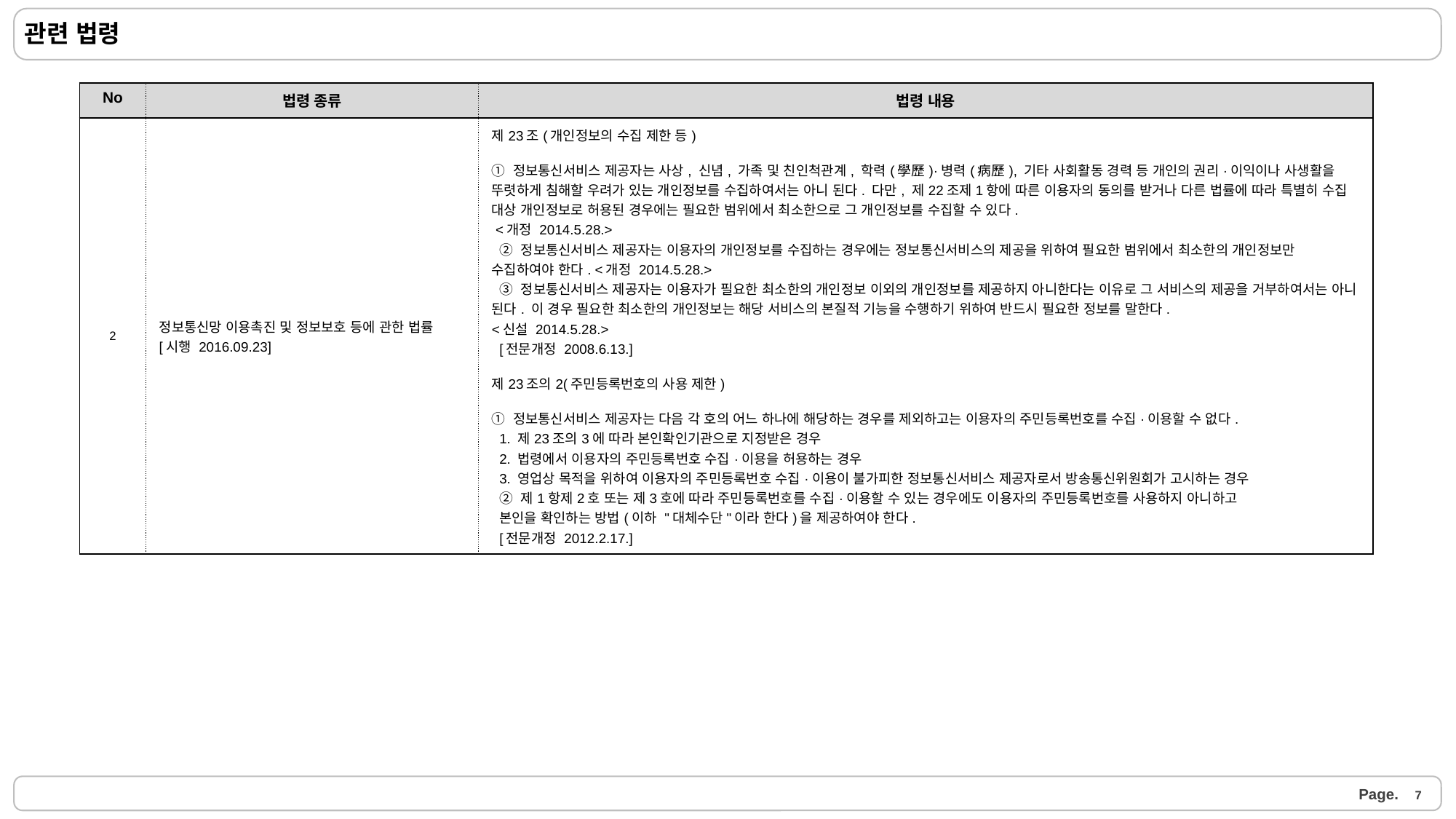

관련 법령
| No | 법령 종류 | 법령 내용 |
| --- | --- | --- |
| 2 | 정보통신망 이용촉진 및 정보보호 등에 관한 법률 [시행 2016.09.23] | 제23조(개인정보의 수집 제한 등) ① 정보통신서비스 제공자는 사상, 신념, 가족 및 친인척관계, 학력(學歷)·병력(病歷), 기타 사회활동 경력 등 개인의 권리·이익이나 사생활을 뚜렷하게 침해할 우려가 있는 개인정보를 수집하여서는 아니 된다. 다만, 제22조제1항에 따른 이용자의 동의를 받거나 다른 법률에 따라 특별히 수집 대상 개인정보로 허용된 경우에는 필요한 범위에서 최소한으로 그 개인정보를 수집할 수 있다. <개정 2014.5.28.> ② 정보통신서비스 제공자는 이용자의 개인정보를 수집하는 경우에는 정보통신서비스의 제공을 위하여 필요한 범위에서 최소한의 개인정보만 수집하여야 한다. <개정 2014.5.28.> ③ 정보통신서비스 제공자는 이용자가 필요한 최소한의 개인정보 이외의 개인정보를 제공하지 아니한다는 이유로 그 서비스의 제공을 거부하여서는 아니 된다. 이 경우 필요한 최소한의 개인정보는 해당 서비스의 본질적 기능을 수행하기 위하여 반드시 필요한 정보를 말한다. <신설 2014.5.28.> [전문개정 2008.6.13.] 제23조의2(주민등록번호의 사용 제한) ① 정보통신서비스 제공자는 다음 각 호의 어느 하나에 해당하는 경우를 제외하고는 이용자의 주민등록번호를 수집·이용할 수 없다. 1. 제23조의3에 따라 본인확인기관으로 지정받은 경우 2. 법령에서 이용자의 주민등록번호 수집·이용을 허용하는 경우 3. 영업상 목적을 위하여 이용자의 주민등록번호 수집·이용이 불가피한 정보통신서비스 제공자로서 방송통신위원회가 고시하는 경우 ② 제1항제2호 또는 제3호에 따라 주민등록번호를 수집·이용할 수 있는 경우에도 이용자의 주민등록번호를 사용하지 아니하고 본인을 확인하는 방법(이하 "대체수단"이라 한다)을 제공하여야 한다. [전문개정 2012.2.17.] |
7